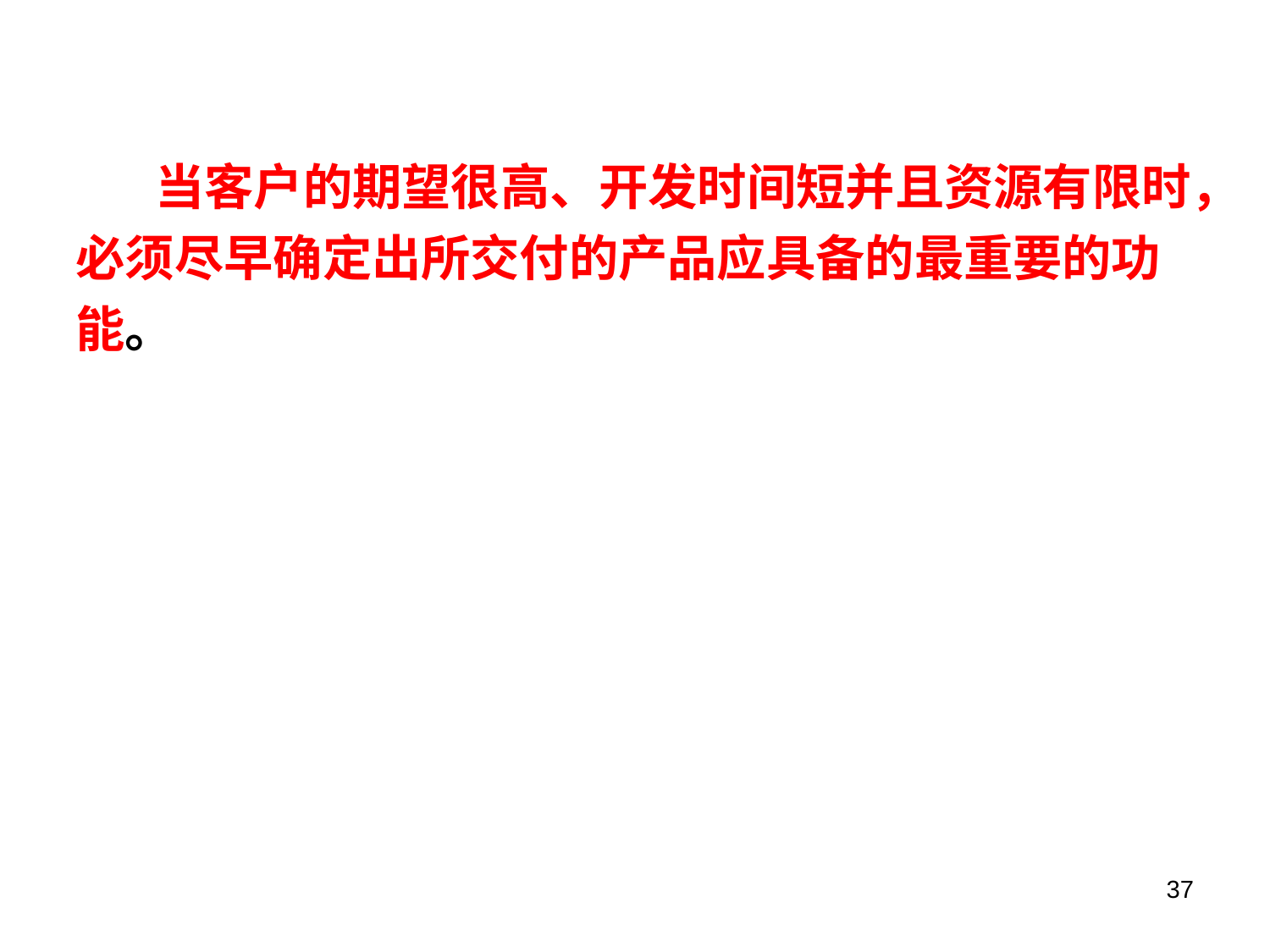

当客户的期望很高、开发时间短并且资源有限时，必须尽早确定出所交付的产品应具备的最重要的功能。
37